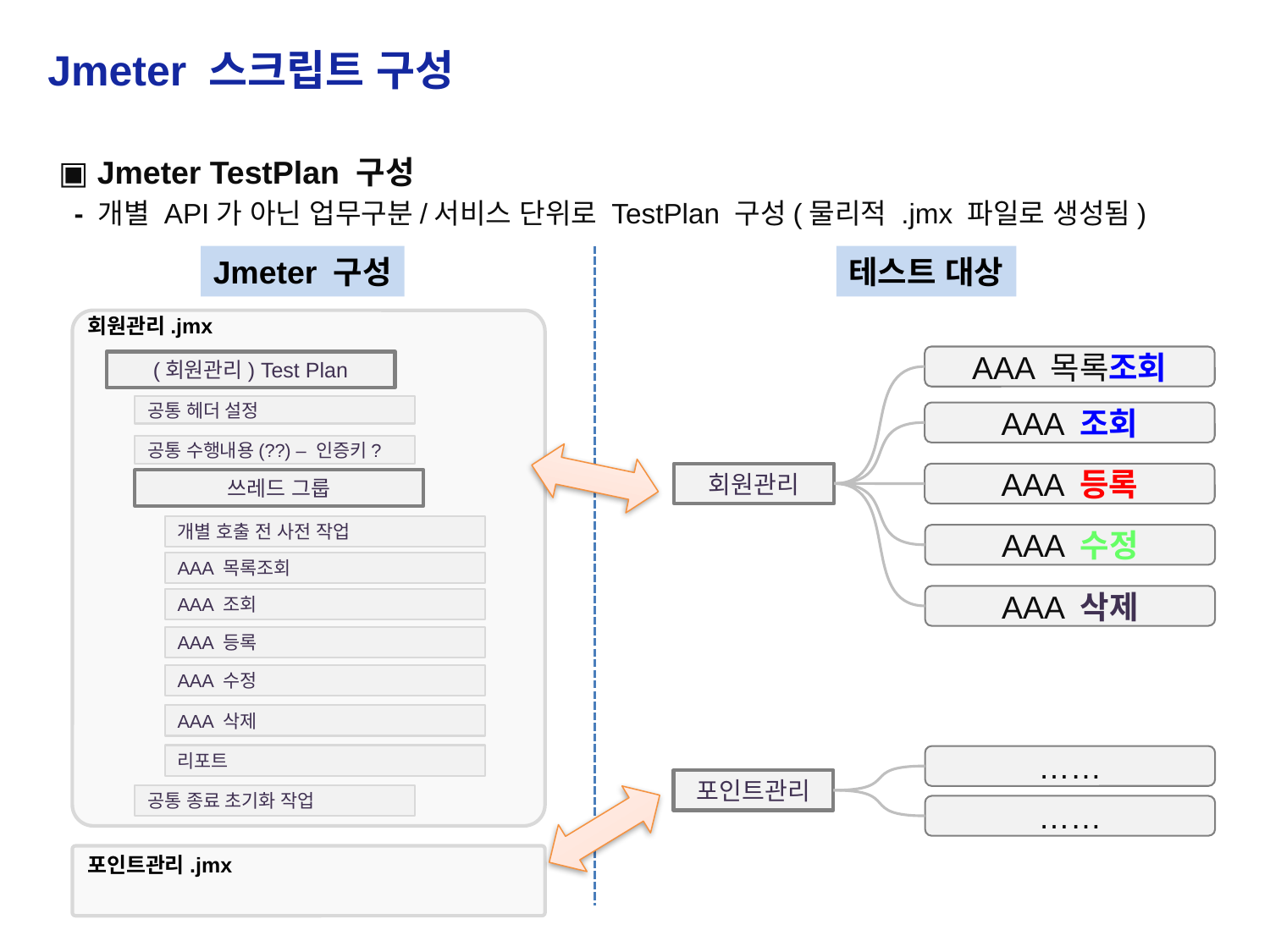

Jmeter 스크립트 구성
▣ Jmeter TestPlan 구성
  - 개별 API가 아닌 업무구분/서비스 단위로 TestPlan 구성(물리적 .jmx 파일로 생성됨)

Jmeter 구성
테스트 대상
회원관리.jmx

AAA 목록조회
(회원관리) Test Plan
공통 헤더 설정
AAA 조회
공통 수행내용(??) – 인증키?

회원관리
AAA 등록
쓰레드 그룹
개별 호출 전 사전 작업
AAA 수정
AAA 목록조회
AAA 삭제
AAA 조회
AAA 등록
AAA 수정
AAA 삭제
리포트
……
포인트관리
공통 종료 초기화 작업
……

포인트관리.jmx